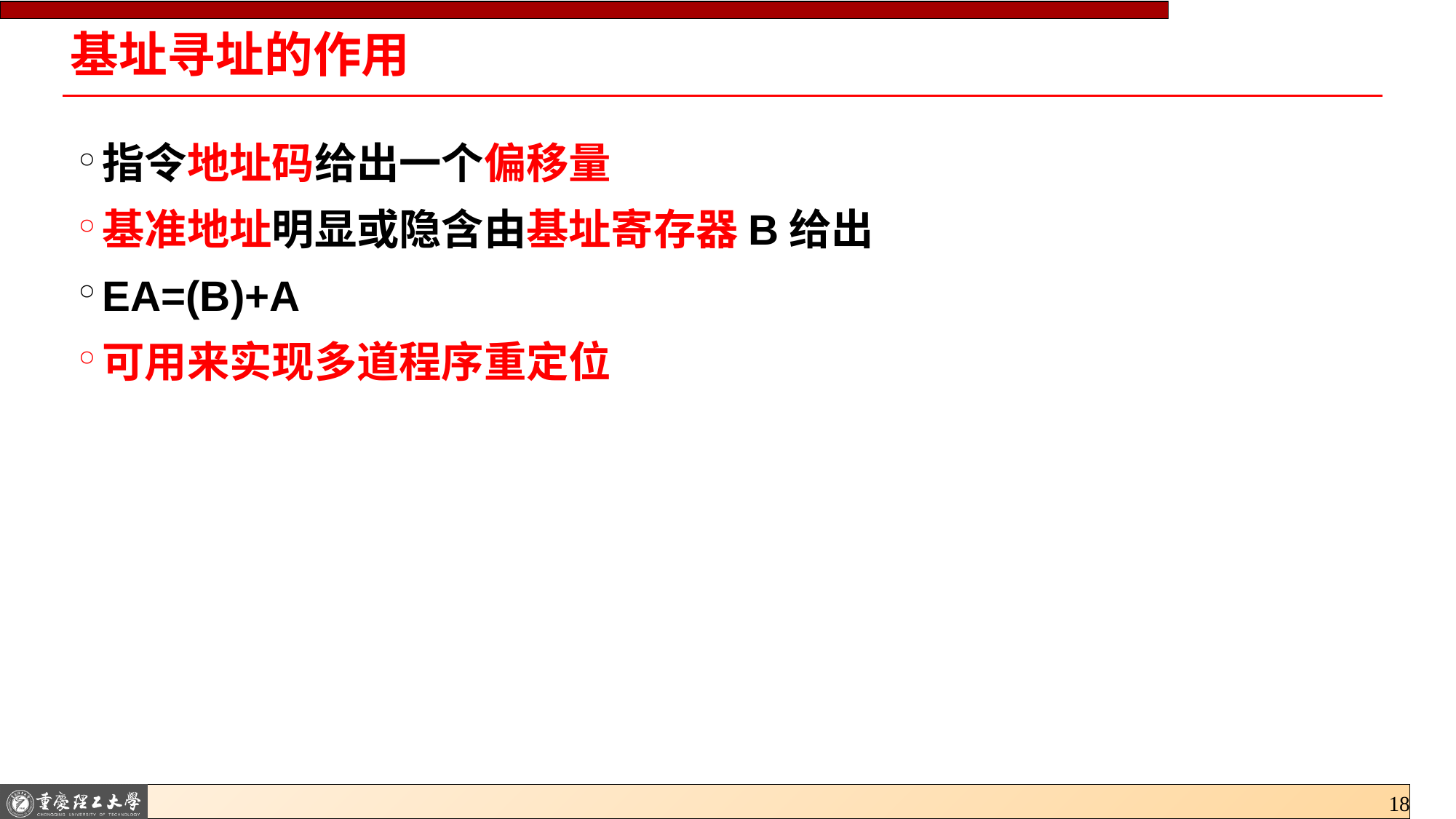

# 基址寻址的作用
指令地址码给出一个偏移量
基准地址明显或隐含由基址寄存器B给出
EA=(B)+A
可用来实现多道程序重定位